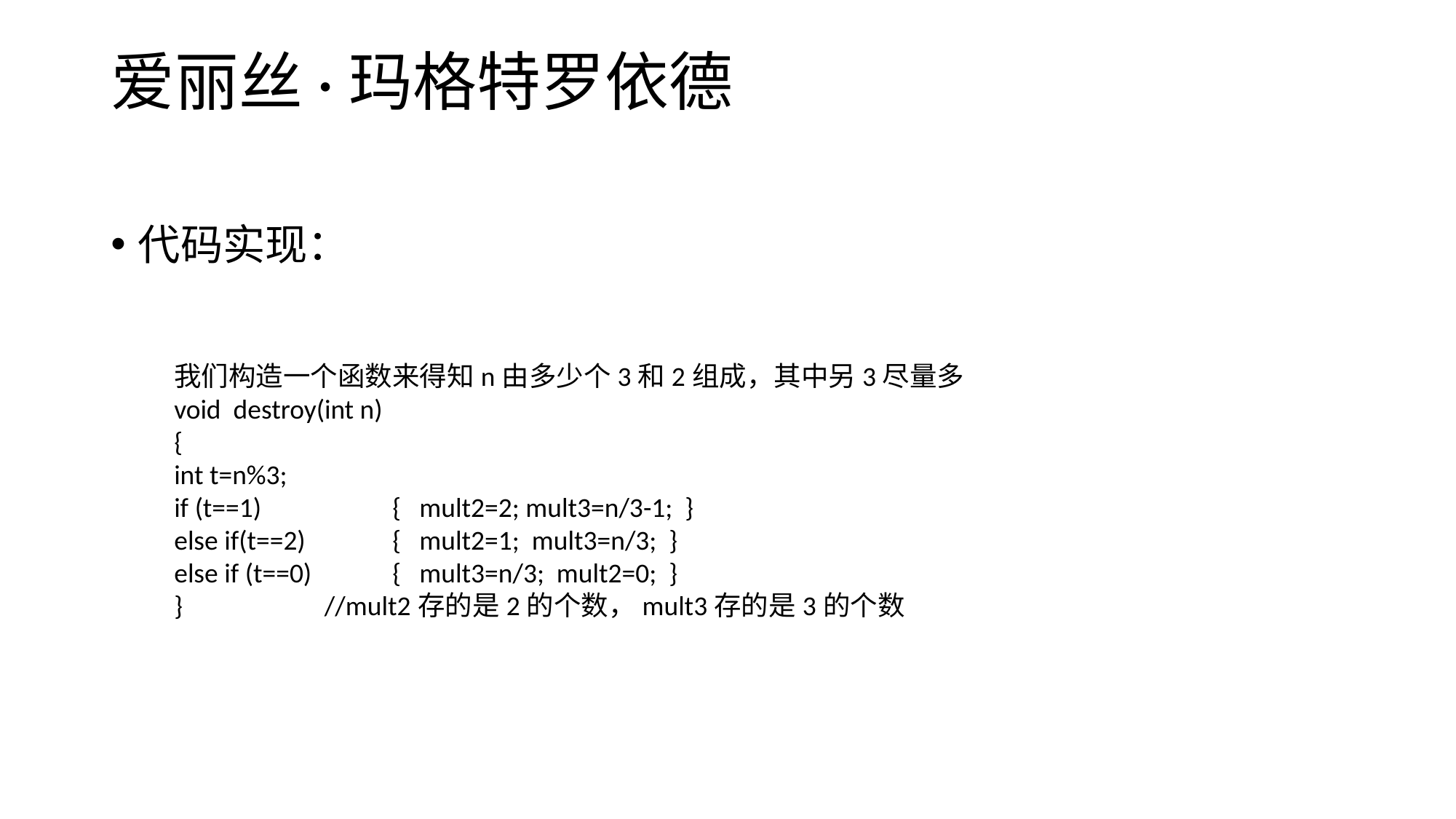

# 爱丽丝·玛格特罗依德
代码实现：

我们构造一个函数来得知n由多少个3和2组成，其中另3尽量多
void  destroy(int n)
{
int t=n%3;
if (t==1) 		{   mult2=2; mult3=n/3-1;  }
else if(t==2)	{   mult2=1;  mult3=n/3;  }
else if (t==0)	{   mult3=n/3;  mult2=0;  }
}                       //mult2存的是2的个数，mult3存的是3的个数